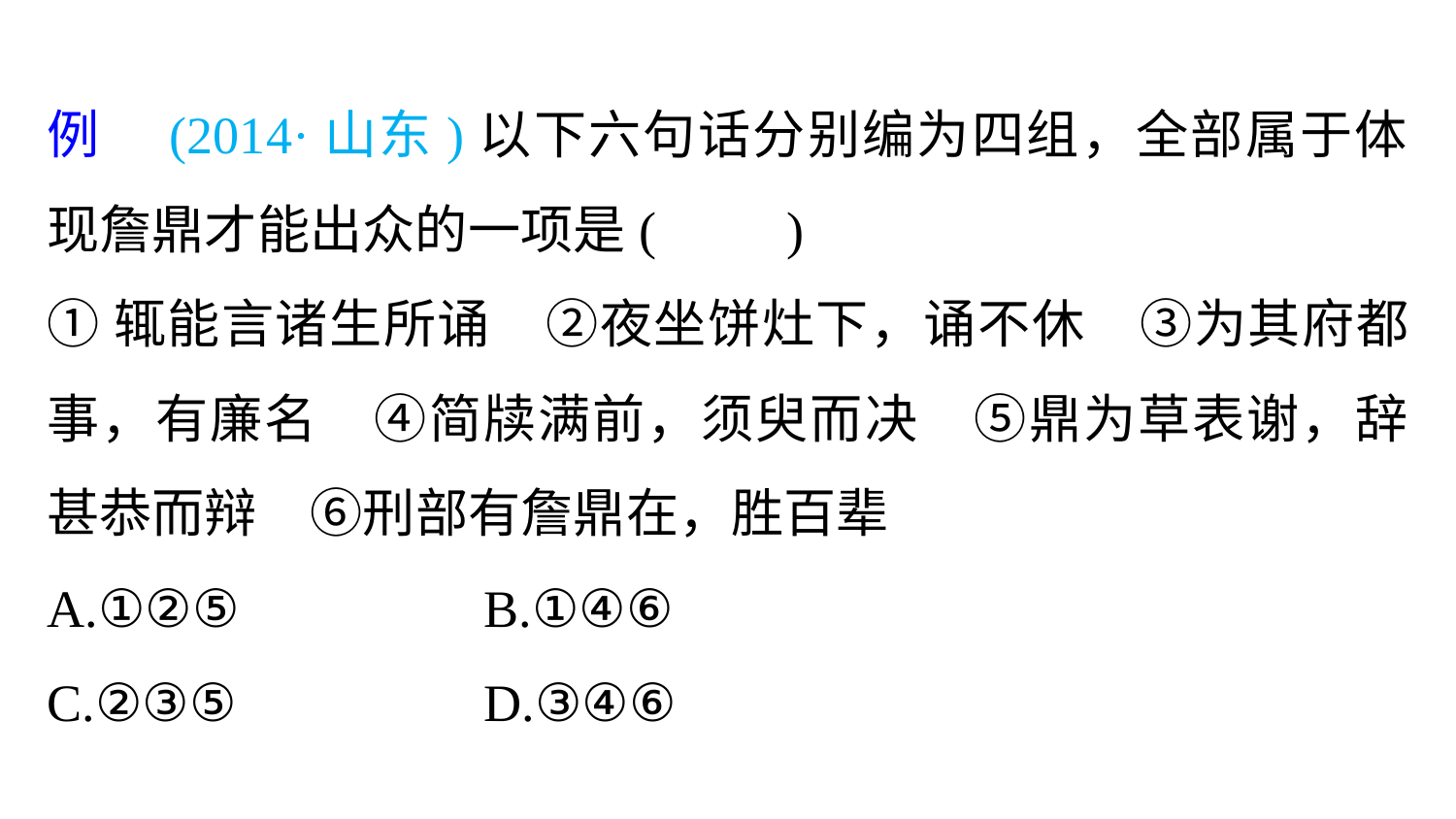

例　(2014·山东)以下六句话分别编为四组，全部属于体现詹鼎才能出众的一项是(　　)
①辄能言诸生所诵　②夜坐饼灶下，诵不休　③为其府都事，有廉名　④简牍满前，须臾而决　⑤鼎为草表谢，辞甚恭而辩　⑥刑部有詹鼎在，胜百辈
A.①②⑤  		B.①④⑥
C.②③⑤  		D.③④⑥